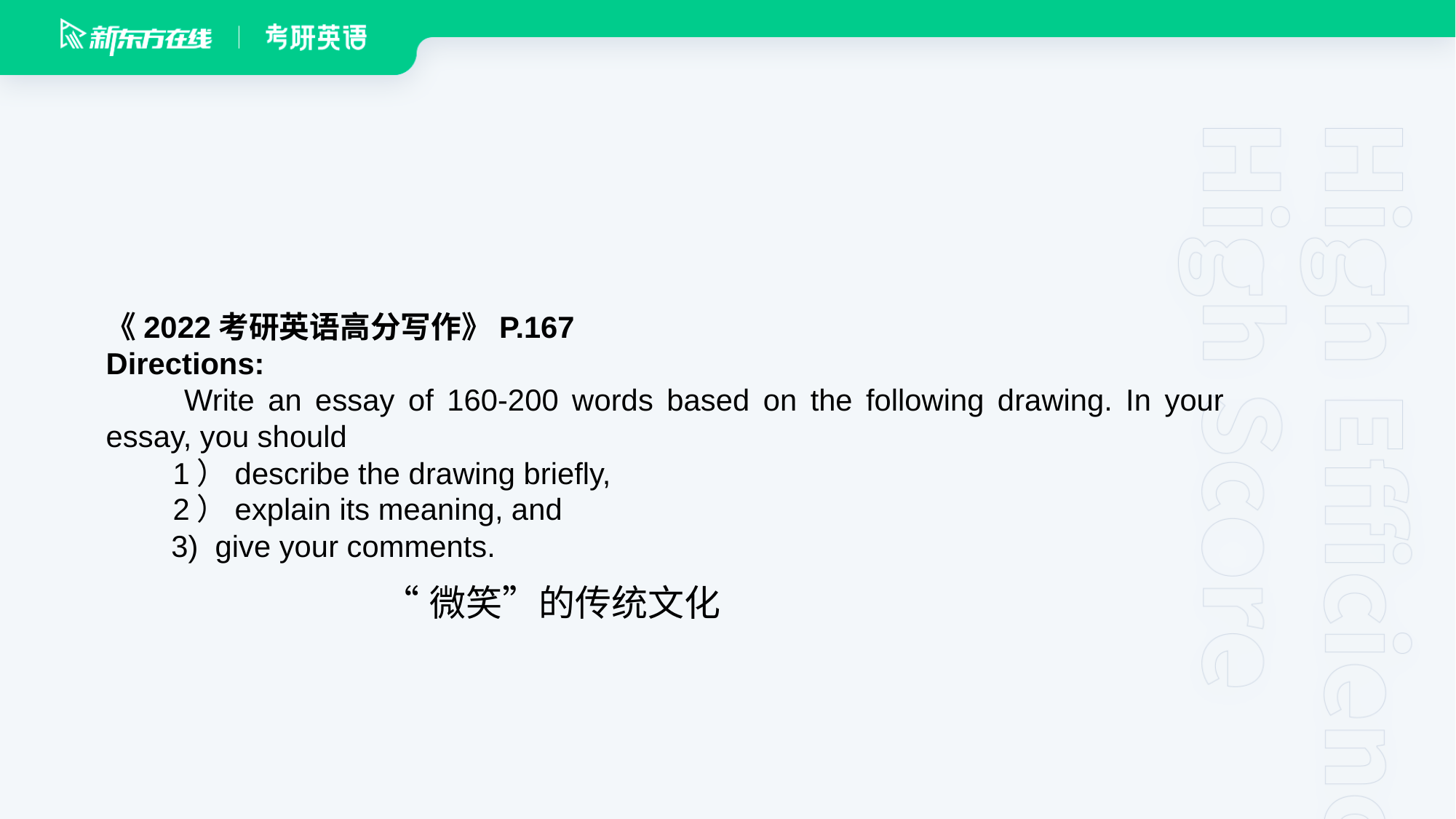

《2022考研英语高分写作》P.167
Directions:
　   Write an essay of 160-200 words based on the following drawing. In your essay, you should
        1）describe the drawing briefly,
        2）explain its meaning, and
    3)  give your comments.

                                  “微笑”的传统文化